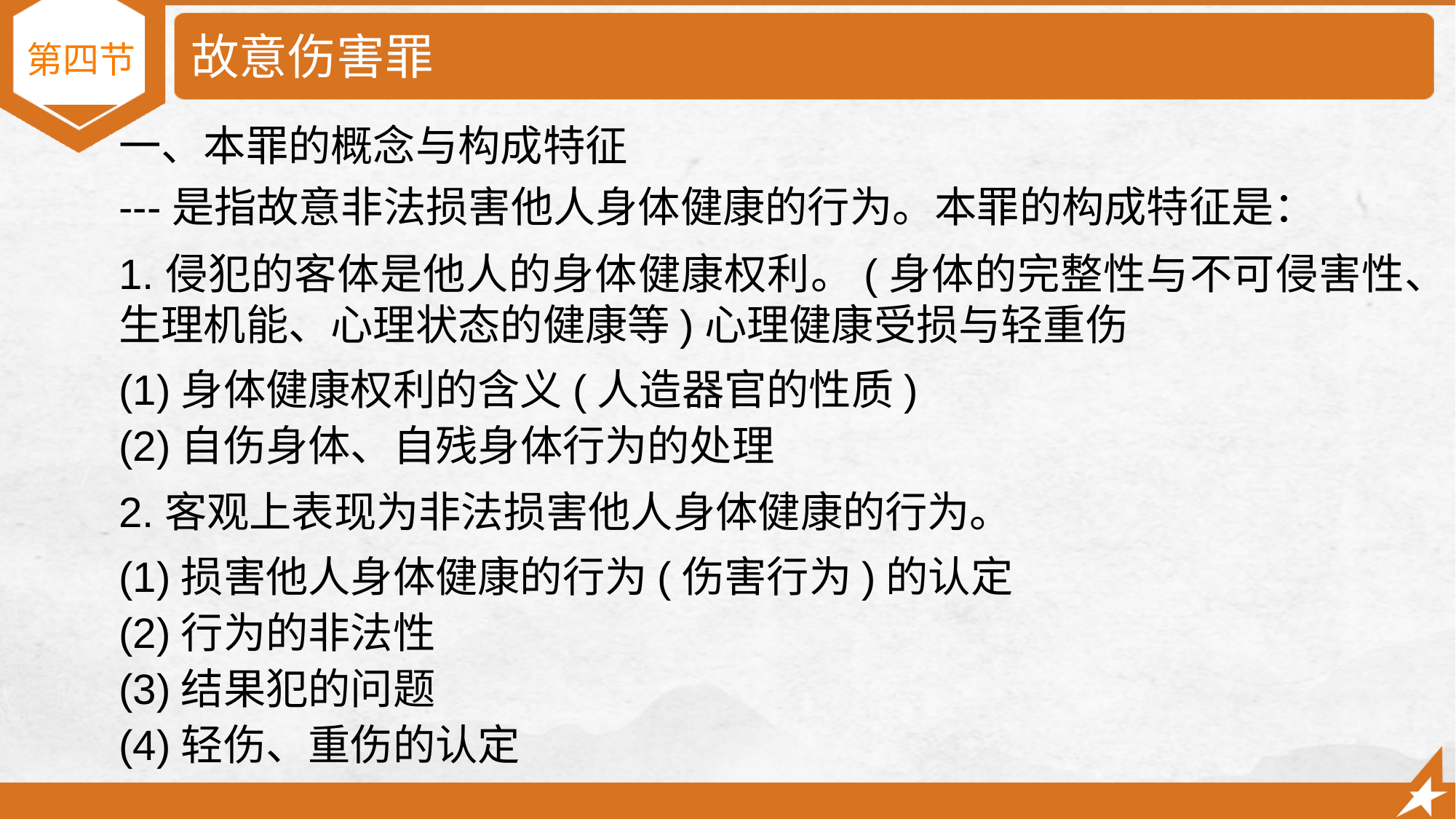

# 故意伤害罪
第四节
一、本罪的概念与构成特征
---是指故意非法损害他人身体健康的行为。本罪的构成特征是：
1.侵犯的客体是他人的身体健康权利。(身体的完整性与不可侵害性、生理机能、心理状态的健康等)心理健康受损与轻重伤
(1)身体健康权利的含义(人造器官的性质)
(2)自伤身体、自残身体行为的处理
2.客观上表现为非法损害他人身体健康的行为。
(1)损害他人身体健康的行为(伤害行为)的认定
(2)行为的非法性
(3)结果犯的问题
(4)轻伤、重伤的认定